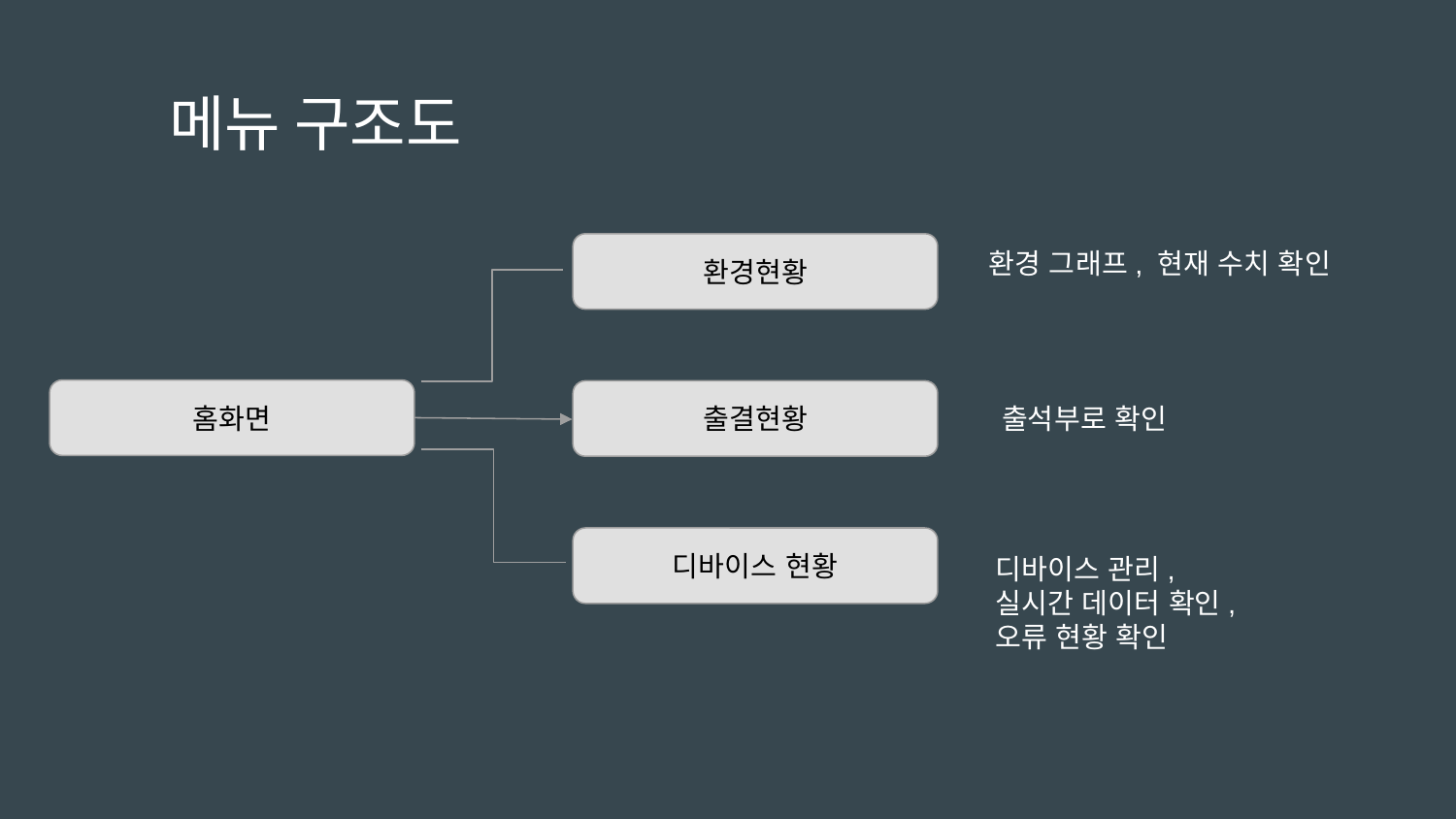

# 메뉴 구조도
환경 그래프, 현재 수치 확인
환경현황

홈화면
출결현황
출석부로 확인

디바이스 현황
디바이스 관리,
실시간 데이터 확인,
오류 현황 확인